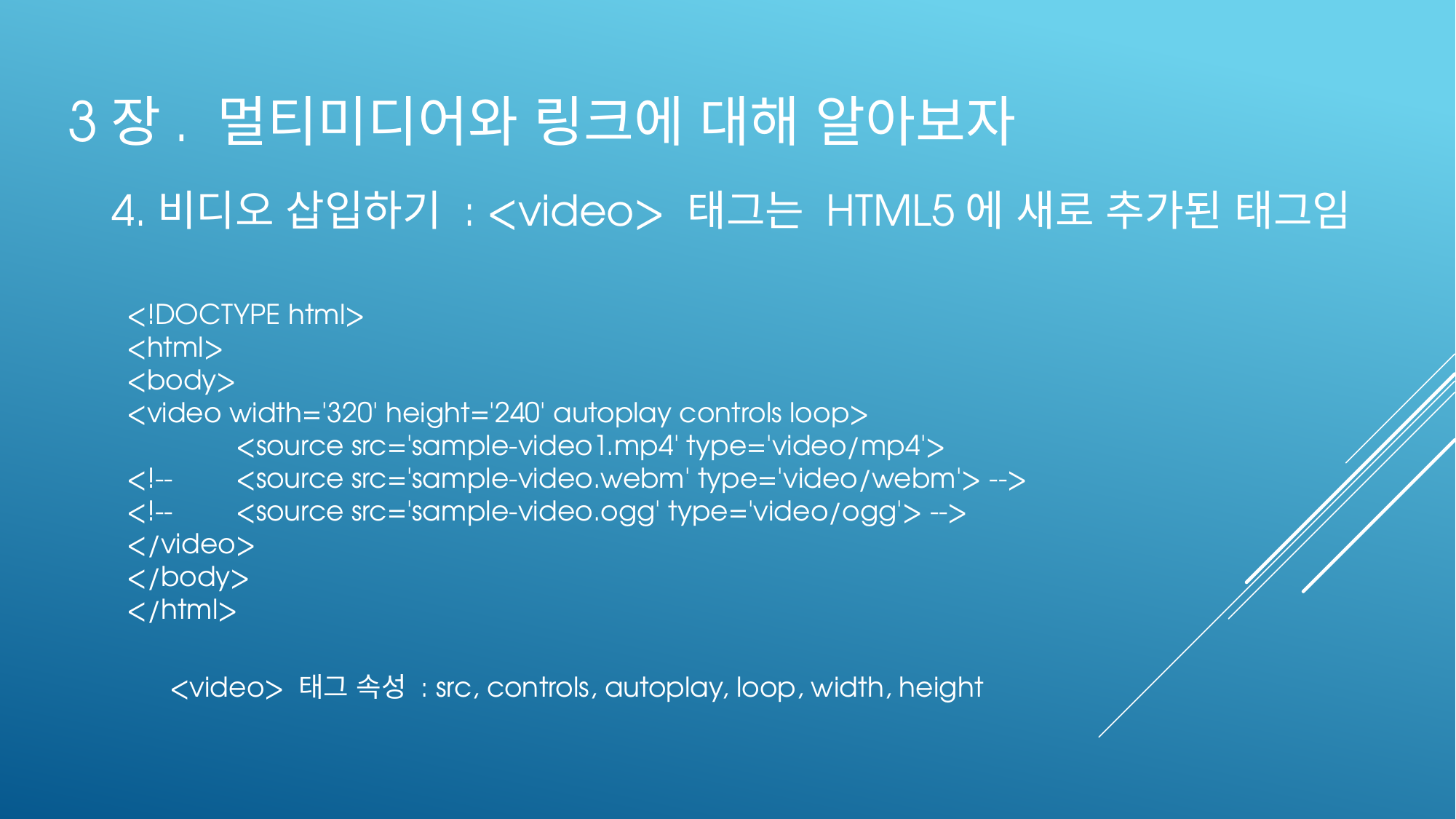

# 3장. 멀티미디어와 링크에 대해 알아보자
4.비디오 삽입하기 : <video> 태그는 HTML5에 새로 추가된 태그임
<!DOCTYPE html>
<html>
<body>
<video width='320' height='240' autoplay controls loop>
	<source src='sample-video1.mp4' type='video/mp4'>
<!--	<source src='sample-video.webm' type='video/webm'> -->
<!--	<source src='sample-video.ogg' type='video/ogg'> -->
</video>
</body>
</html>
<video> 태그 속성 : src, controls, autoplay, loop, width, height